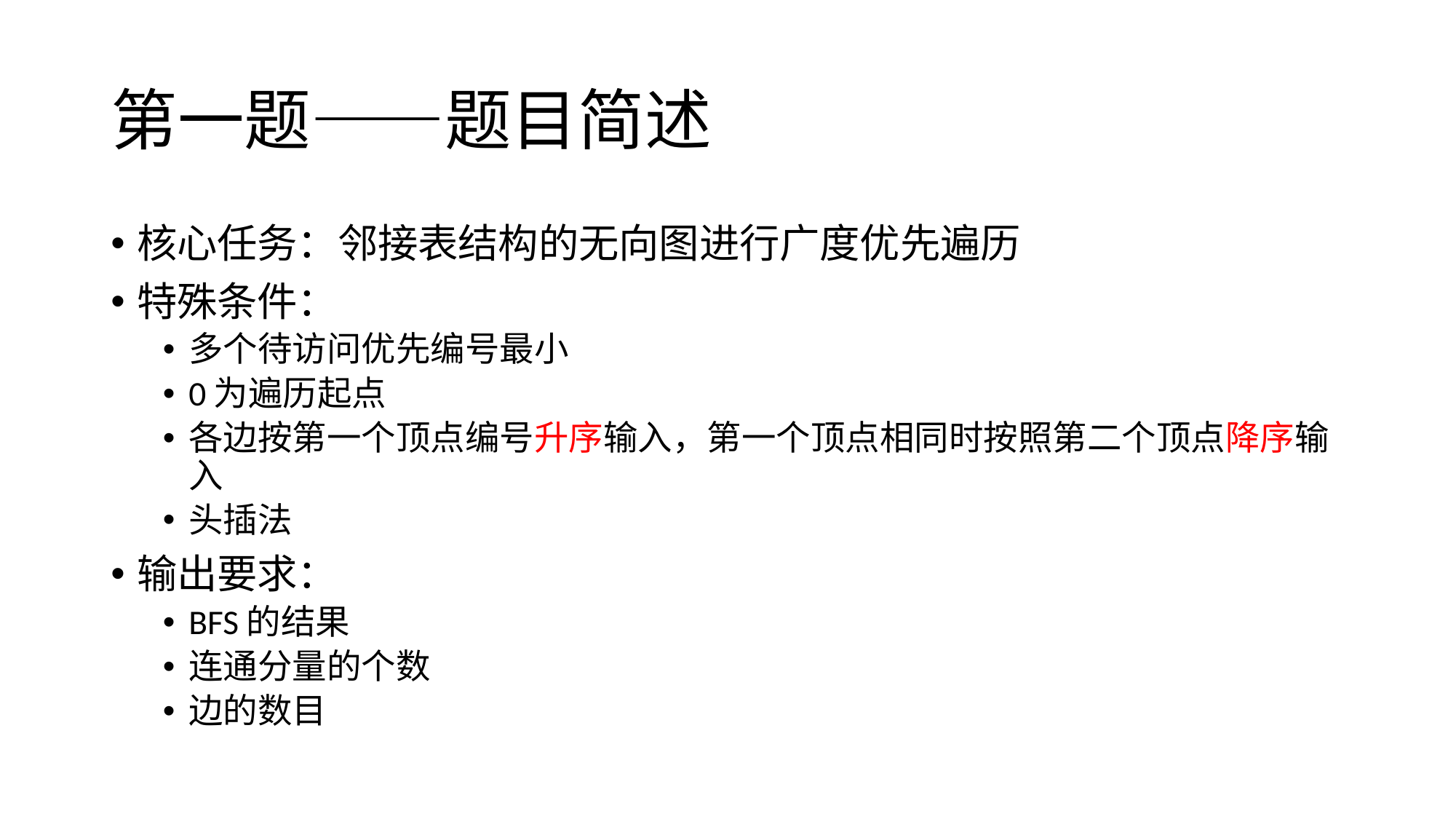

# 第一题——题目简述
核心任务：邻接表结构的无向图进行广度优先遍历
特殊条件：
多个待访问优先编号最小
0为遍历起点
各边按第一个顶点编号升序输入，第一个顶点相同时按照第二个顶点降序输入
头插法
输出要求：
BFS的结果
连通分量的个数
边的数目